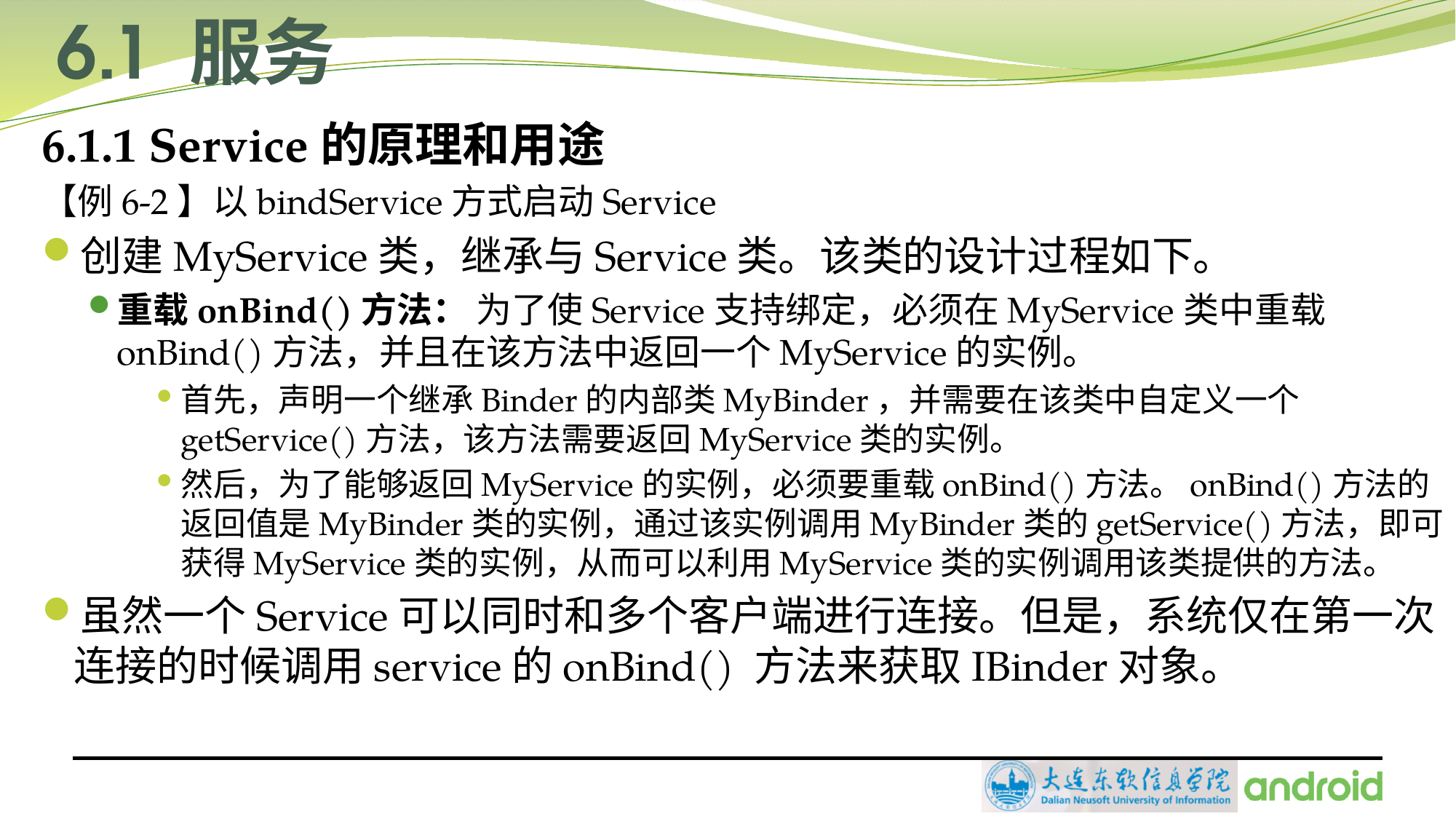

# 6.1 服务
6.1.1 Service的原理和用途
【例6-2】以bindService方式启动Service
创建MyService类，继承与Service类。该类的设计过程如下。
重载onBind()方法： 为了使Service支持绑定，必须在MyService类中重载onBind()方法，并且在该方法中返回一个MyService的实例。
首先，声明一个继承Binder的内部类MyBinder，并需要在该类中自定义一个getService()方法，该方法需要返回MyService类的实例。
然后，为了能够返回MyService的实例，必须要重载onBind()方法。onBind()方法的返回值是MyBinder类的实例，通过该实例调用MyBinder类的getService()方法，即可获得MyService类的实例，从而可以利用MyService类的实例调用该类提供的方法。
虽然一个Service可以同时和多个客户端进行连接。但是，系统仅在第一次连接的时候调用service的onBind() 方法来获取IBinder对象。